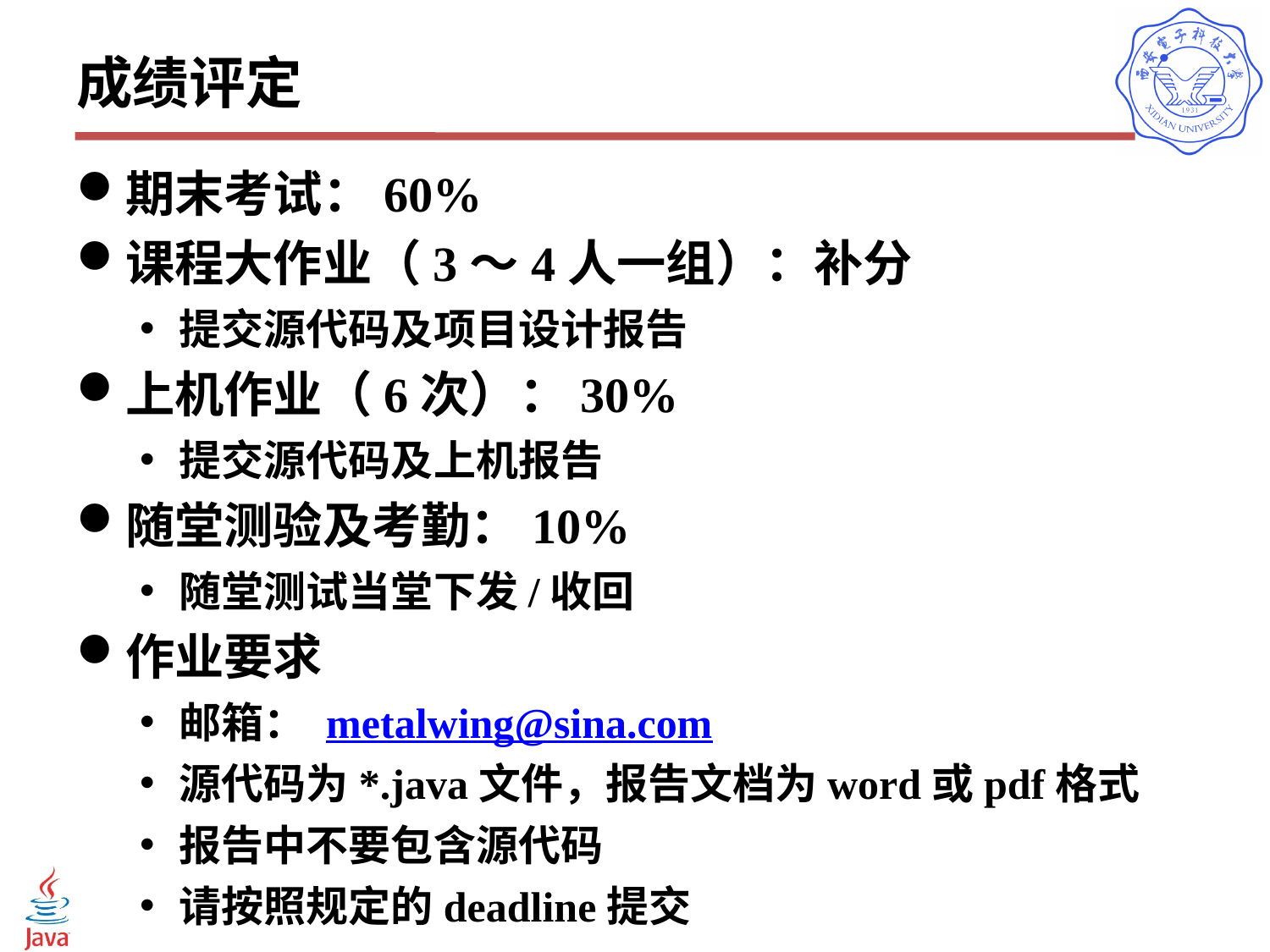

# 成绩评定
期末考试：60%
课程大作业（3～4人一组）：补分
提交源代码及项目设计报告
上机作业（6次）：30%
提交源代码及上机报告
随堂测验及考勤：10%
随堂测试当堂下发/收回
作业要求
邮箱： metalwing@sina.com
源代码为*.java文件，报告文档为word或pdf格式
报告中不要包含源代码
请按照规定的deadline提交